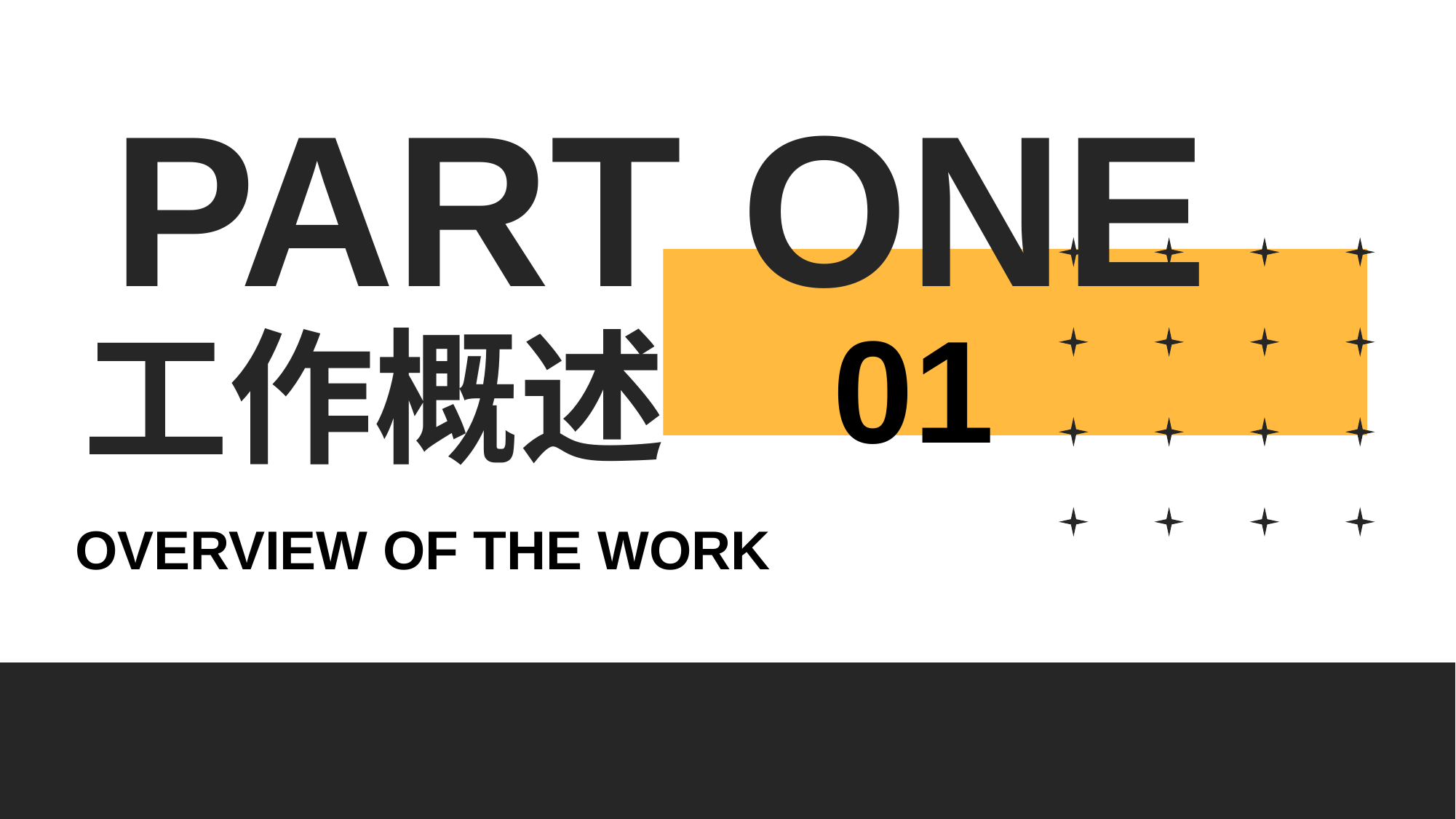

PART ONE
01
工作概述
OVERVIEW OF THE WORK